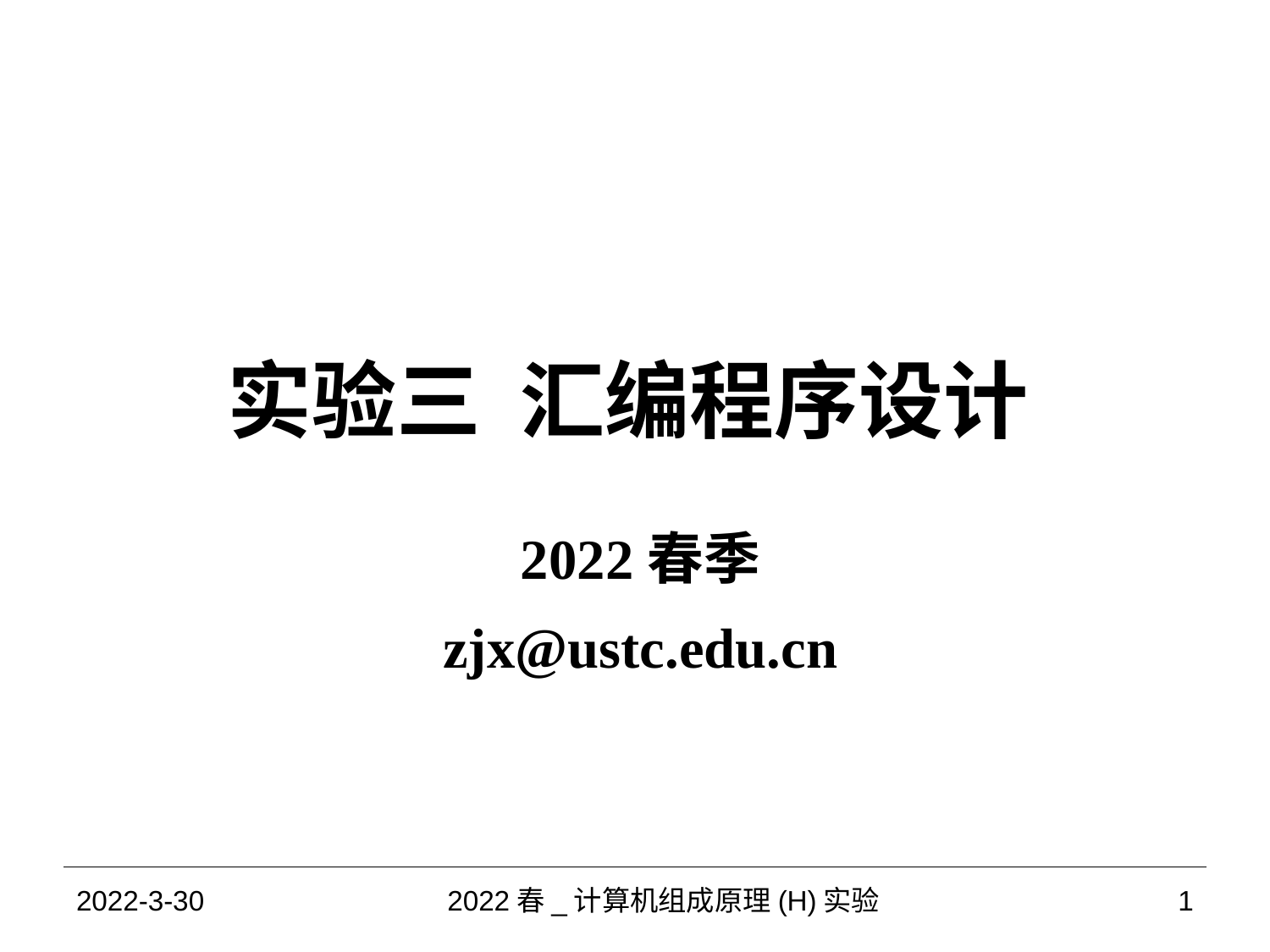

# 实验三  汇编程序设计
2022春季
zjx@ustc.edu.cn
2022-3-30
2022春_计算机组成原理(H)实验
1